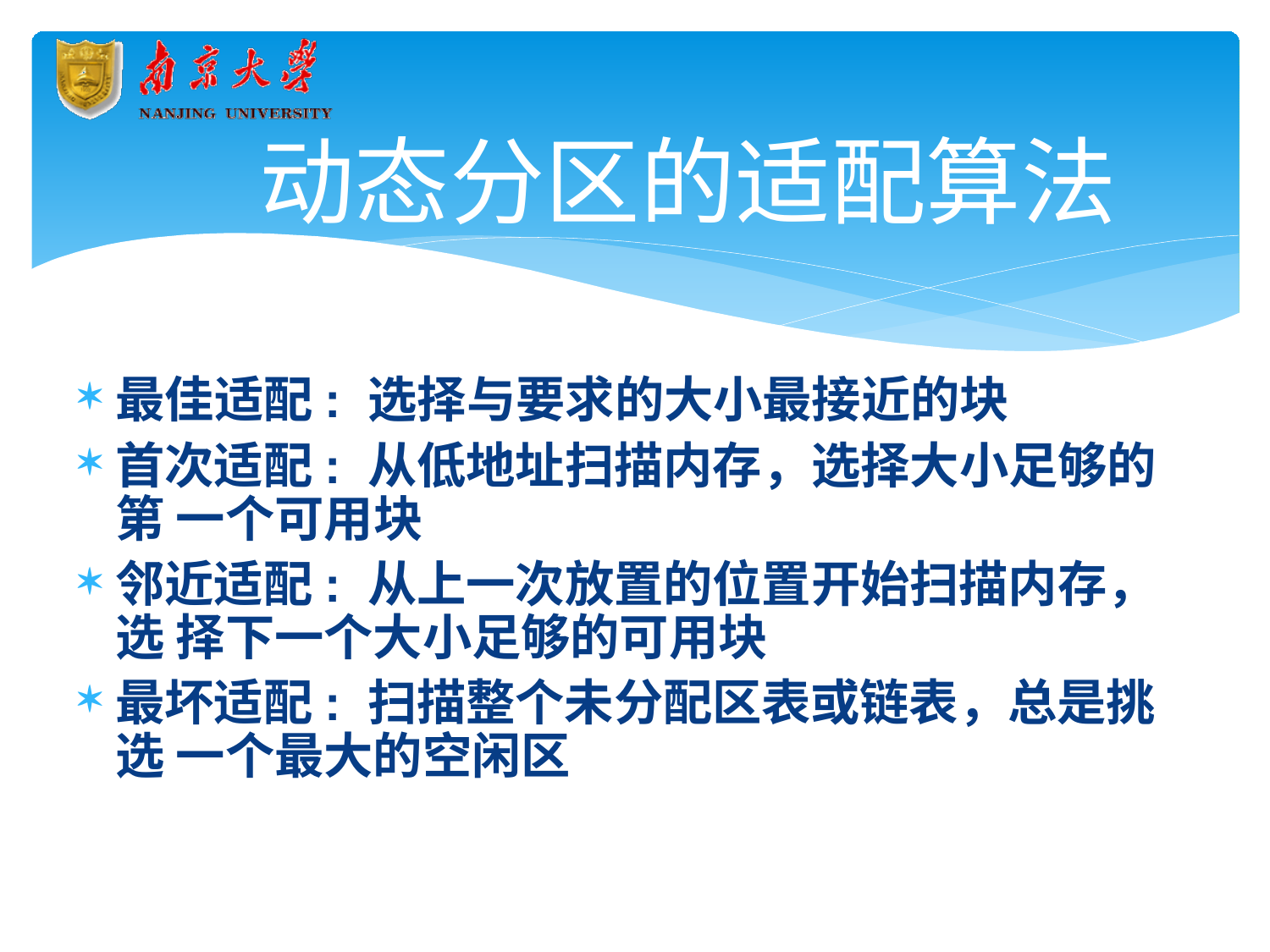

# 动态分区的适配算法
最佳适配: 选择与要求的大小最接近的块
首次适配: 从低地址扫描内存，选择大小足够的第 一个可用块
邻近适配: 从上一次放置的位置开始扫描内存，选 择下一个大小足够的可用块
最坏适配: 扫描整个未分配区表或链表，总是挑选 一个最大的空闲区